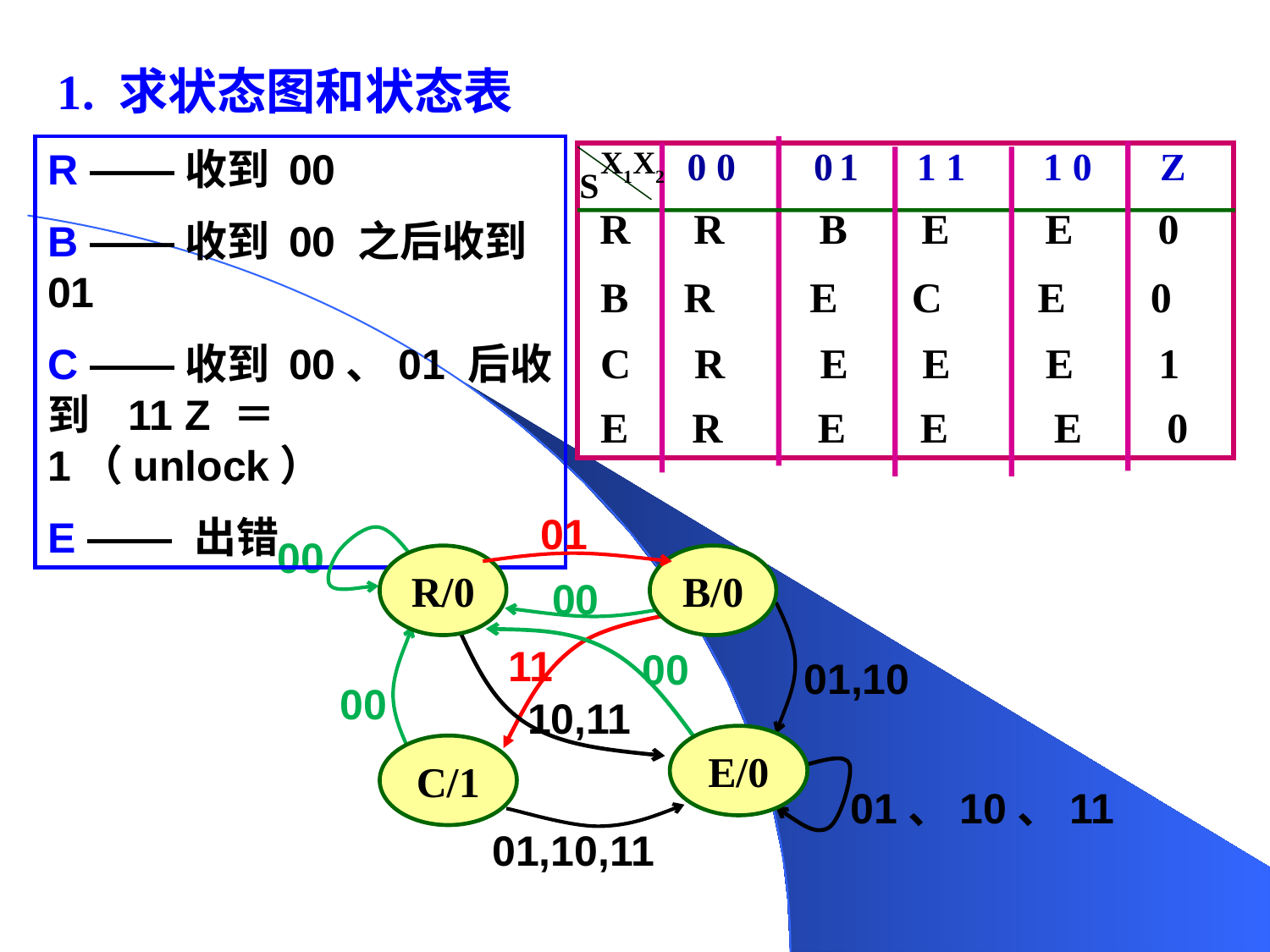

1. 求状态图和状态表
R ——收到 00
B ——收到 00 之后收到01
C ——收到 00、01 后收到   11 Z ＝1（unlock）
E —— 出错
X1X2

          0 0        0 1      1 1        1 0       Z
 R      R         B       E         E        0
 B         R         E       C         E        0
 C      R         E       E         E        1
 E      R         E       E          E        0

S

01

00
R/0
B/0

00

11
00
01,10

00

10,11
E/0
C/1

01、10、11

01,10,11